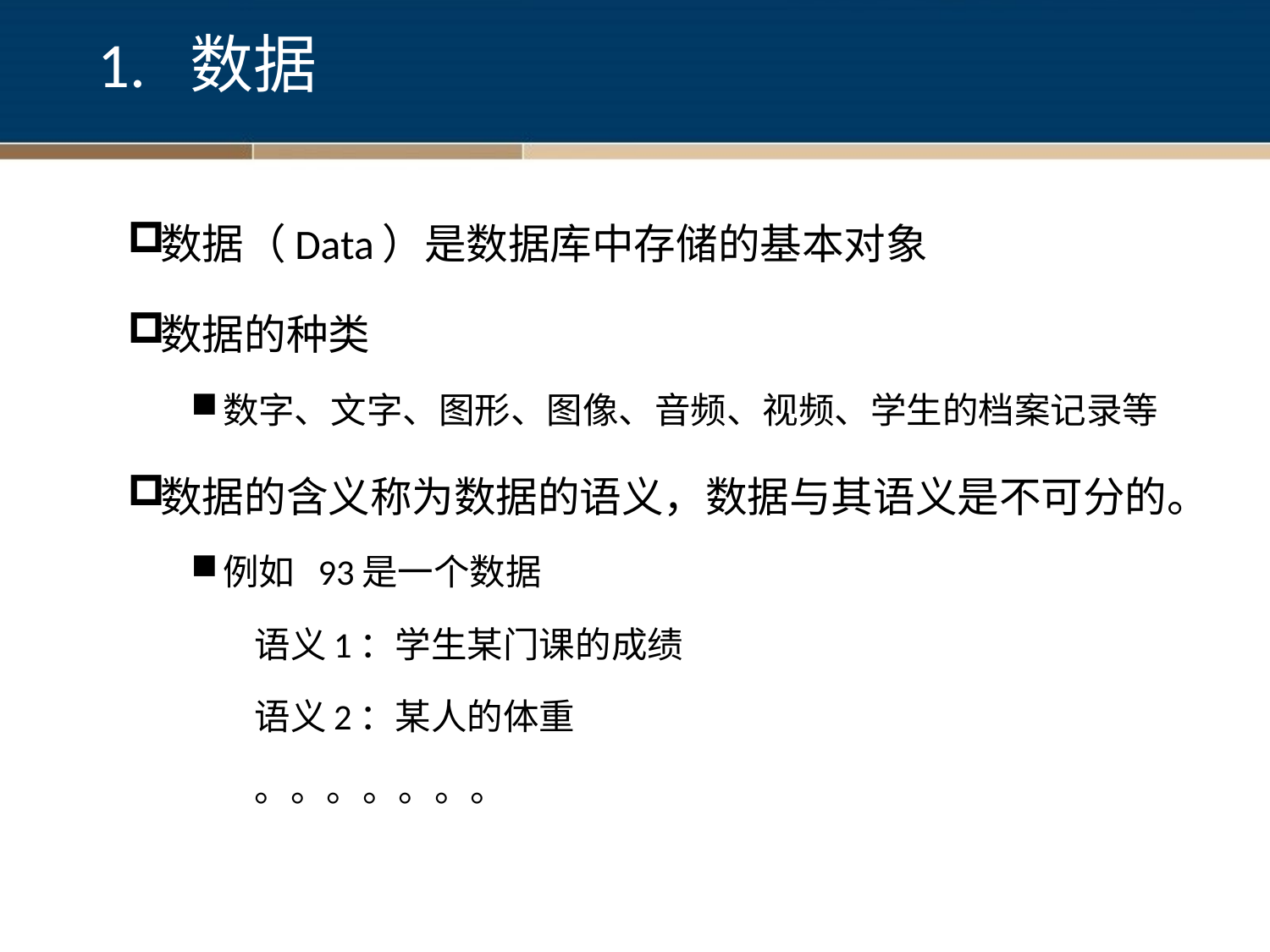

# 1.  数据
数据（Data）是数据库中存储的基本对象
数据的种类
数字、文字、图形、图像、音频、视频、学生的档案记录等
数据的含义称为数据的语义，数据与其语义是不可分的。
例如  93是一个数据
语义1：学生某门课的成绩
语义2：某人的体重
。。。。。。。